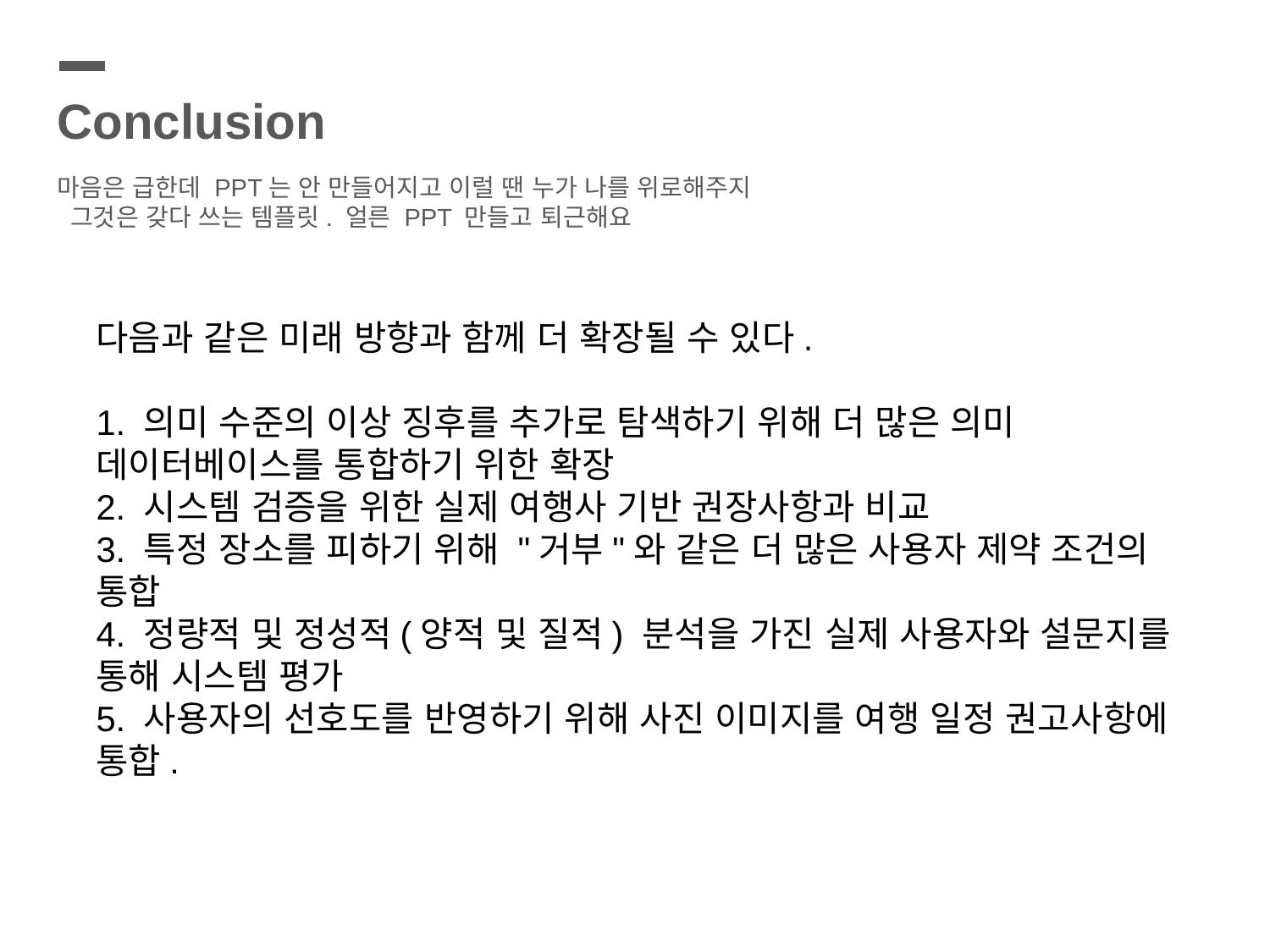

Conclusion
마음은 급한데 PPT는 안 만들어지고 이럴 땐 누가 나를 위로해주지
 그것은 갖다 쓰는 템플릿. 얼른 PPT 만들고 퇴근해요
다음과 같은 미래 방향과 함께 더 확장될 수 있다.

1. 의미 수준의 이상 징후를 추가로 탐색하기 위해 더 많은 의미 데이터베이스를 통합하기 위한 확장
2. 시스템 검증을 위한 실제 여행사 기반 권장사항과 비교
3. 특정 장소를 피하기 위해 "거부"와 같은 더 많은 사용자 제약 조건의 통합
4. 정량적 및 정성적(양적 및 질적) 분석을 가진 실제 사용자와 설문지를 통해 시스템 평가
5. 사용자의 선호도를 반영하기 위해 사진 이미지를 여행 일정 권고사항에 통합.